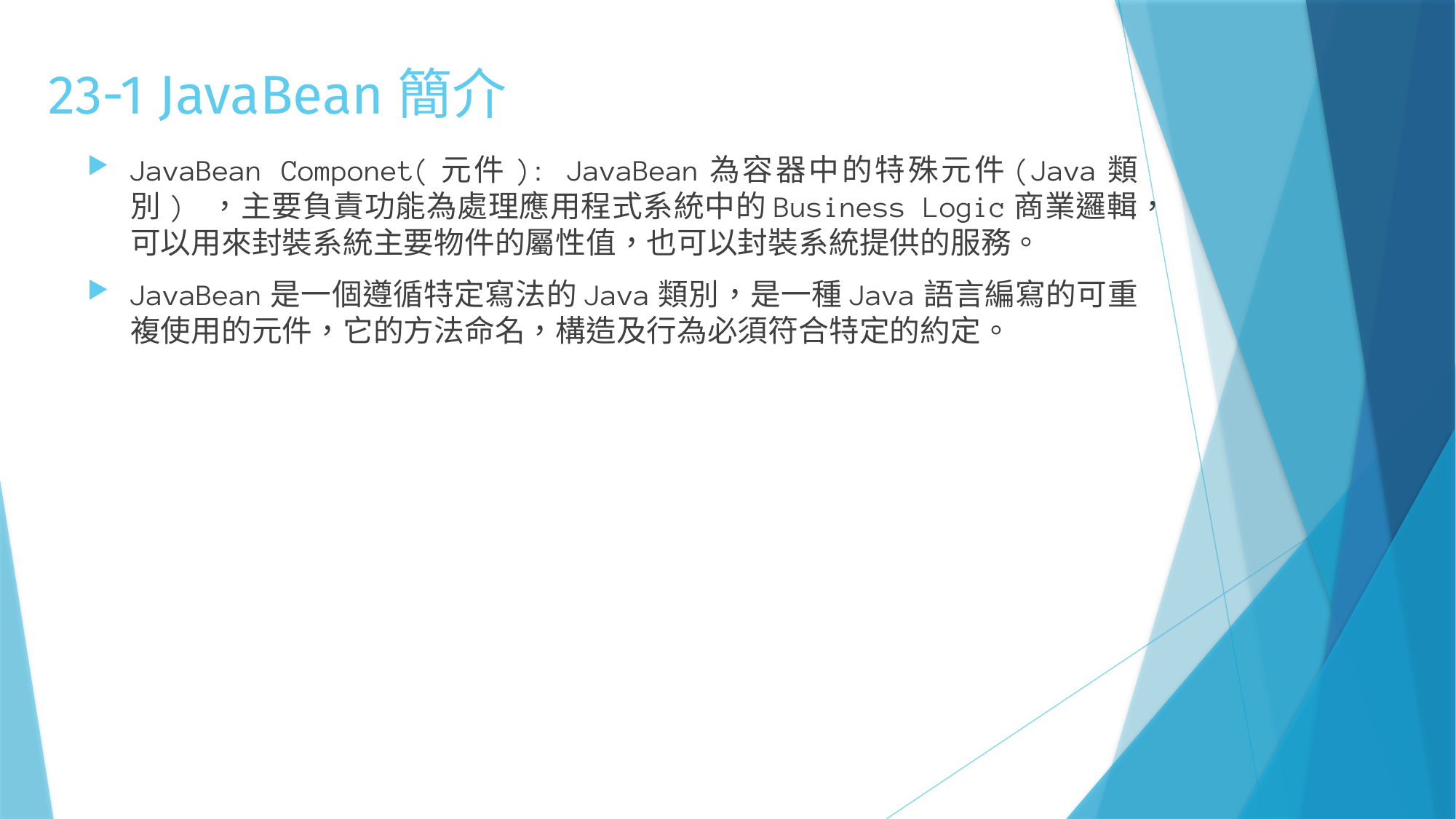

# 23-1 JavaBean簡介
JavaBean Componet(元件): JavaBean為容器中的特殊元件(Java類別) ，主要負責功能為處理應用程式系統中的Business Logic商業邏輯，可以用來封裝系統主要物件的屬性值，也可以封裝系統提供的服務。
JavaBean是一個遵循特定寫法的Java類別，是一種Java語言編寫的可重複使用的元件，它的方法命名，構造及行為必須符合特定的約定。